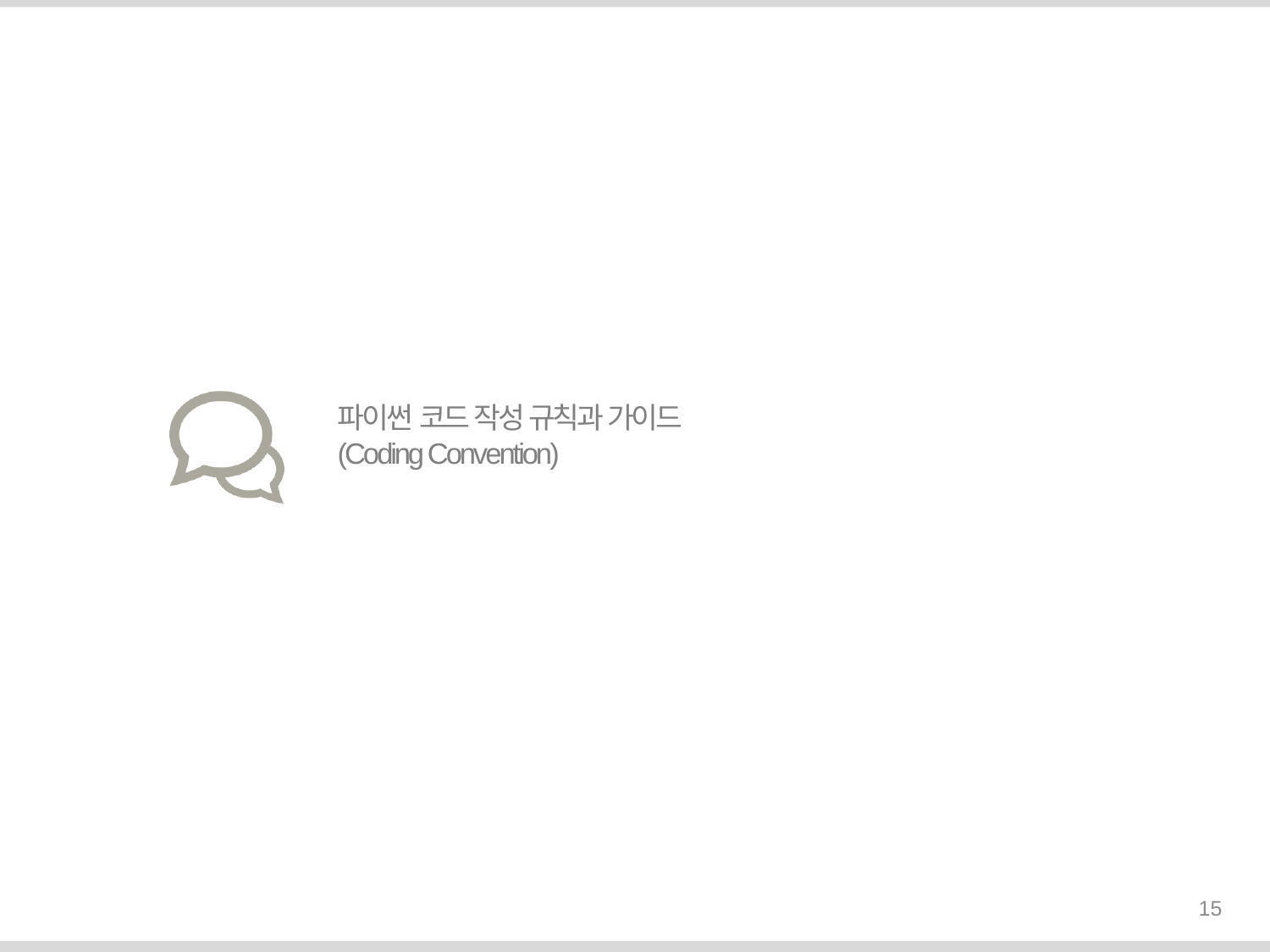

# 파이썬 코드 작성 규칙과 가이드 (Coding Convention)
15